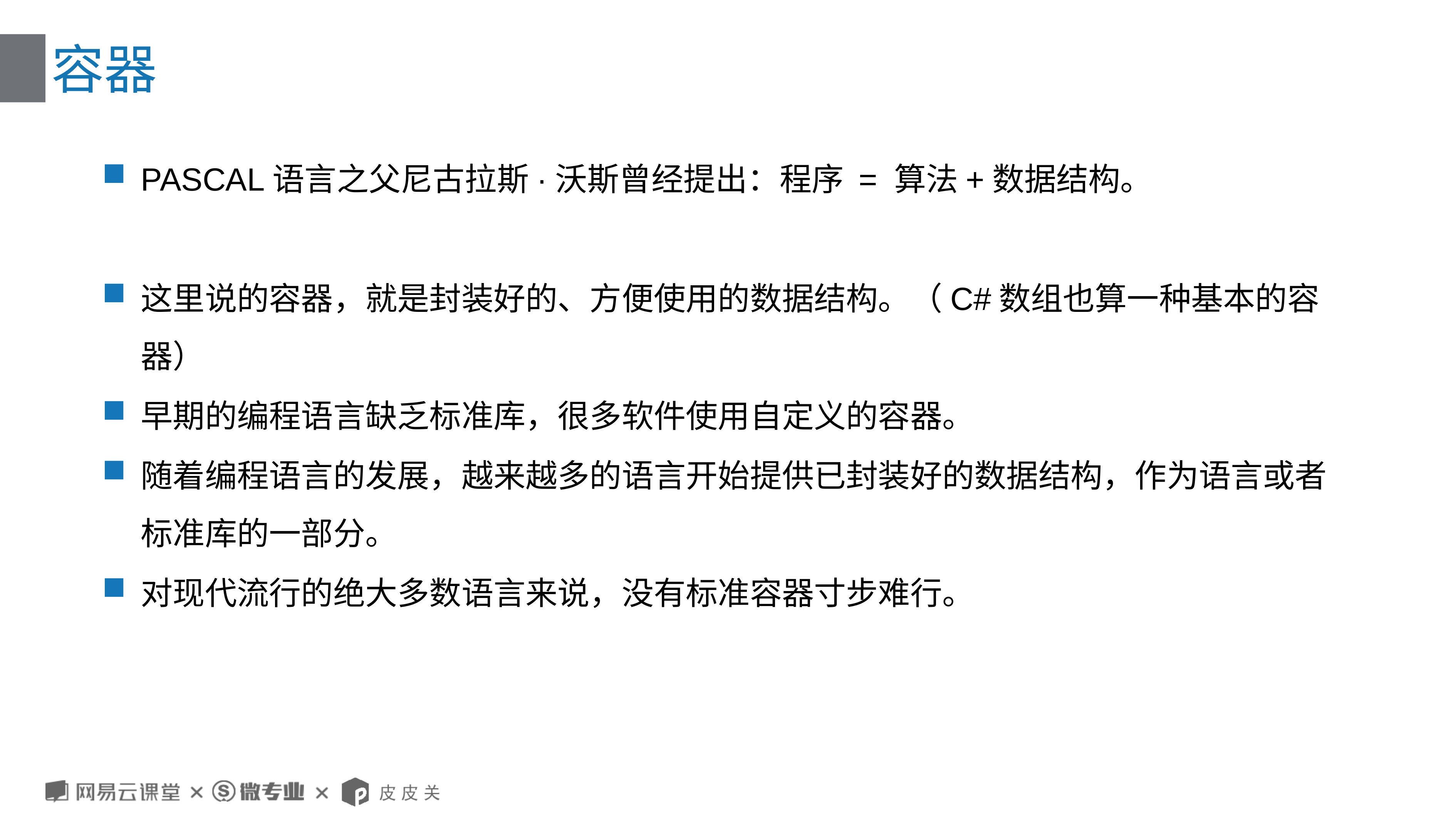

# 容器
PASCAL语言之父尼古拉斯·沃斯曾经提出：程序 = 算法+数据结构。

这里说的容器，就是封装好的、方便使用的数据结构。（C#数组也算一种基本的容器）
早期的编程语言缺乏标准库，很多软件使用自定义的容器。
随着编程语言的发展，越来越多的语言开始提供已封装好的数据结构，作为语言或者标准库的一部分。
对现代流行的绝大多数语言来说，没有标准容器寸步难行。